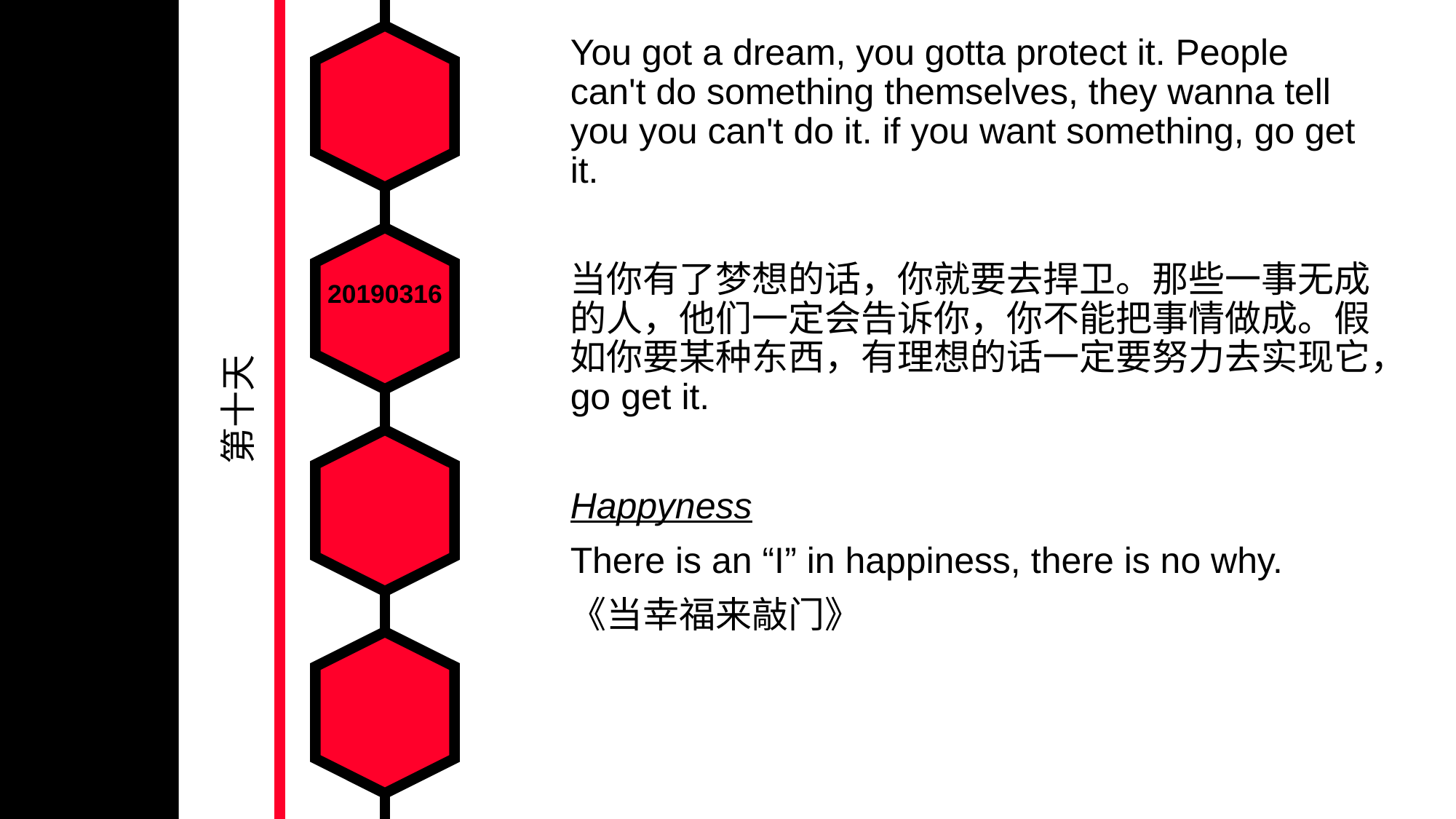

#
You got a dream, you gotta protect it. People can't do something themselves, they wanna tell you you can't do it. if you want something, go get it.

当你有了梦想的话，你就要去捍卫。那些一事无成的人，他们一定会告诉你，你不能把事情做成。假如你要某种东西，有理想的话一定要努力去实现它，go get it.

Happyness
There is an “I” in happiness, there is no why.
《当幸福来敲门》

20190316
第十天